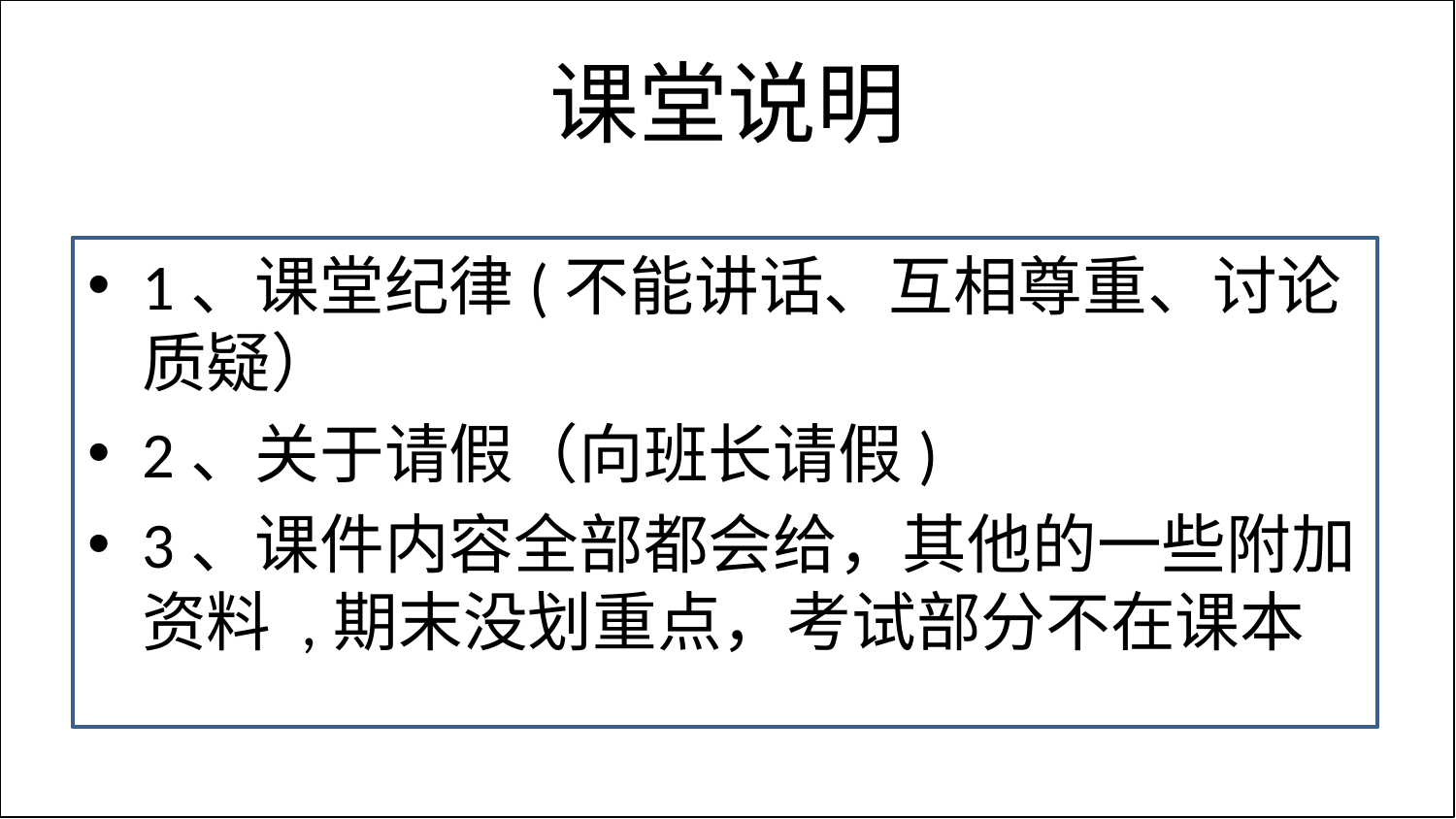

# 课堂说明
1、课堂纪律(不能讲话、互相尊重、讨论质疑）
2、关于请假（向班长请假)
3、课件内容全部都会给，其他的一些附加资料 ,期末没划重点，考试部分不在课本